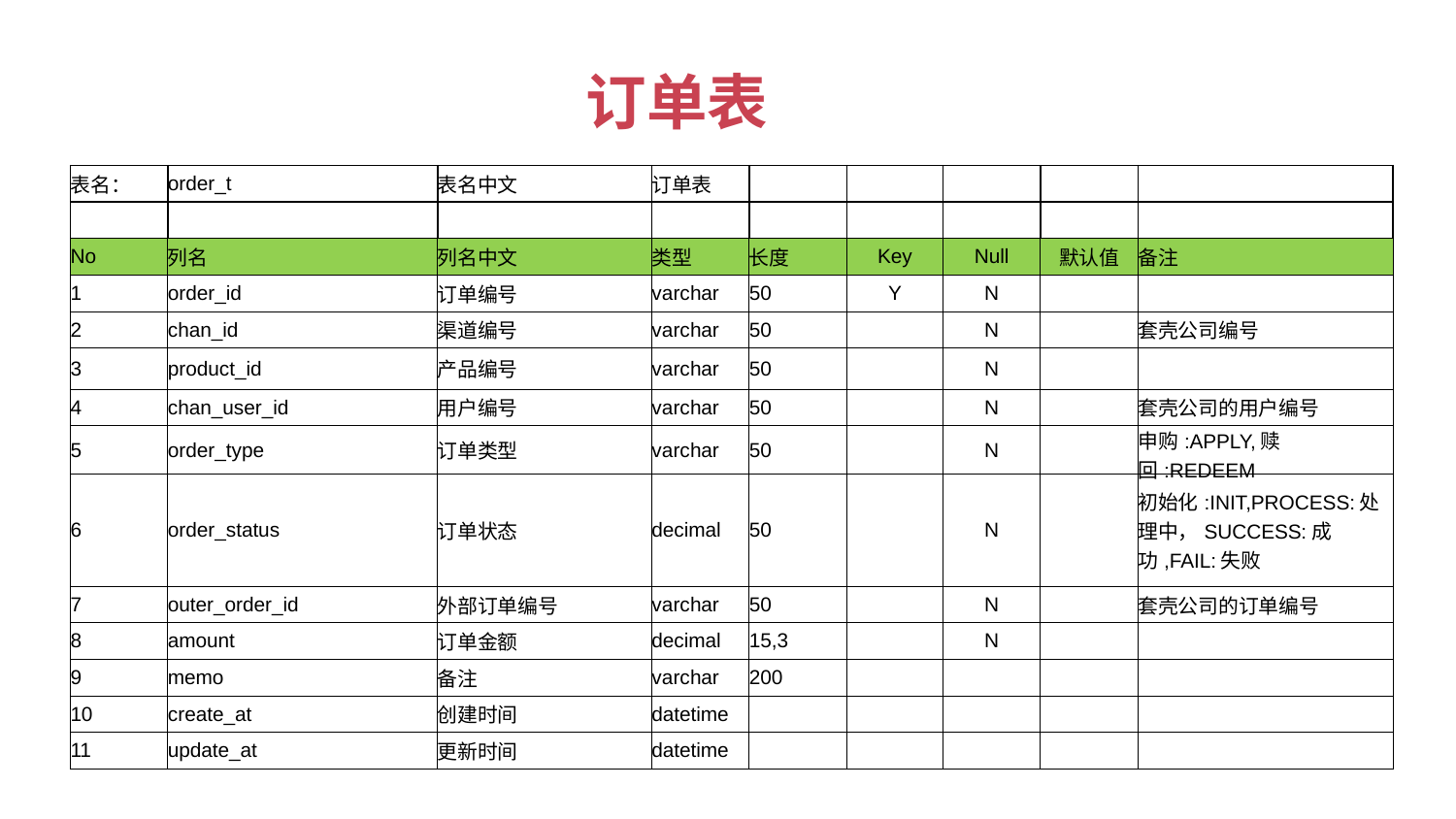

订单表
| 表名： | order\_t | 表名中文 | 订单表 |  |  |  |  |  |
| --- | --- | --- | --- | --- | --- | --- | --- | --- |
|  |  |  |  |  |  |  |  |  |
| No | 列名 | 列名中文 | 类型 | 长度 | Key | Null | 默认值 | 备注 |
| 1 | order\_id | 订单编号 | varchar | 50 | Y | N |  |  |
| 2 | chan\_id | 渠道编号 | varchar | 50 |  | N |  | 套壳公司编号 |
| 3 | product\_id | 产品编号 | varchar | 50 |  | N |  |  |
| 4 | chan\_user\_id | 用户编号 | varchar | 50 |  | N |  | 套壳公司的用户编号 |
| 5 | order\_type | 订单类型 | varchar | 50 |  | N |  | 申购:APPLY,赎回:REDEEM |
| 6 | order\_status | 订单状态 | decimal | 50 |  | N |  | 初始化:INIT,PROCESS:处理中，SUCCESS:成功,FAIL:失败 |
| 7 | outer\_order\_id | 外部订单编号 | varchar | 50 |  | N |  | 套壳公司的订单编号 |
| 8 | amount | 订单金额 | decimal | 15,3 |  | N |  |  |
| 9 | memo | 备注 | varchar | 200 |  |  |  |  |
| 10 | create\_at | 创建时间 | datetime |  |  |  |  |  |
| 11 | update\_at | 更新时间 | datetime |  |  |  |  |  |